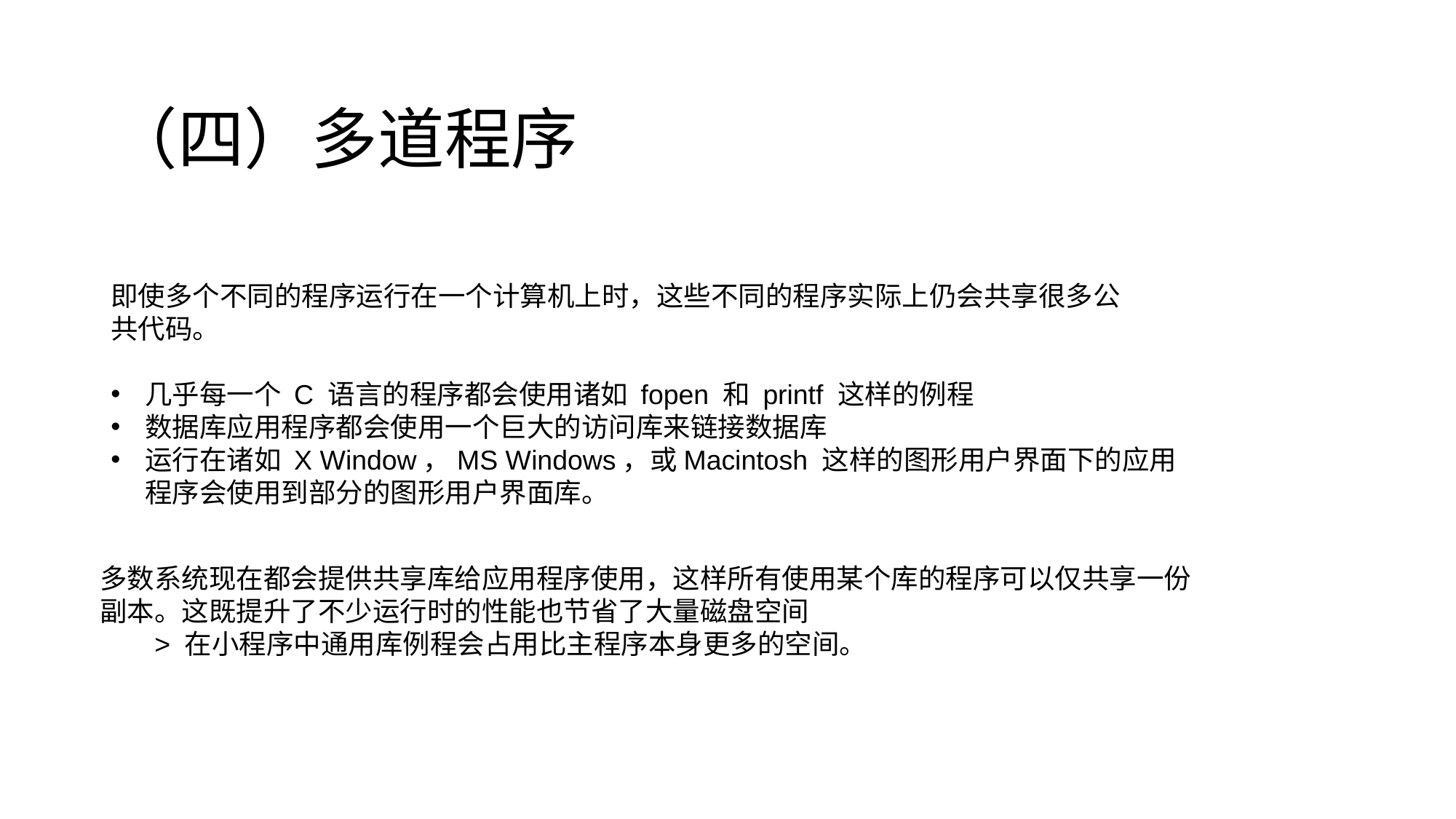

# （四）多道程序
即使多个不同的程序运行在一个计算机上时，这些不同的程序实际上仍会共享很多公
共代码。

几乎每一个 C 语言的程序都会使用诸如 fopen 和 printf 这样的例程
数据库应用程序都会使用一个巨大的访问库来链接数据库
运行在诸如 X Window，MS Windows，或Macintosh 这样的图形用户界面下的应用程序会使用到部分的图形用户界面库。
多数系统现在都会提供共享库给应用程序使用，这样所有使用某个库的程序可以仅共享一份副本。这既提升了不少运行时的性能也节省了大量磁盘空间
> 在小程序中通用库例程会占用比主程序本身更多的空间。